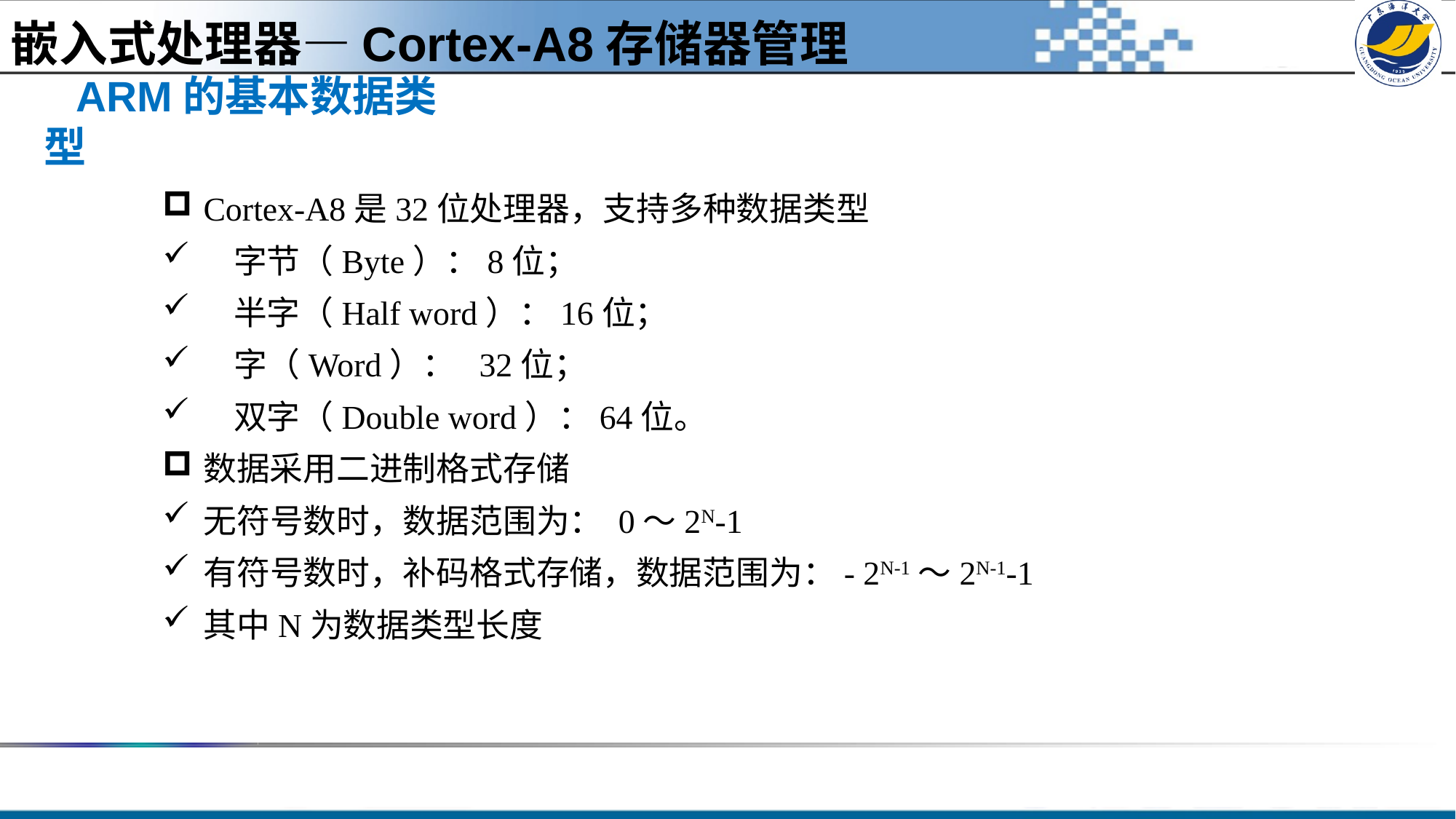

嵌入式处理器—Cortex-A8存储器管理
ARM的基本数据类型
Cortex-A8是32位处理器，支持多种数据类型
   字节（Byte）：8位；
   半字（Half word）：16位；
   字（Word）：  32位；
   双字（Double word）：64位。
数据采用二进制格式存储
无符号数时，数据范围为： 0～2N-1
有符号数时，补码格式存储，数据范围为：- 2N-1～2N-1-1
其中N为数据类型长度
93